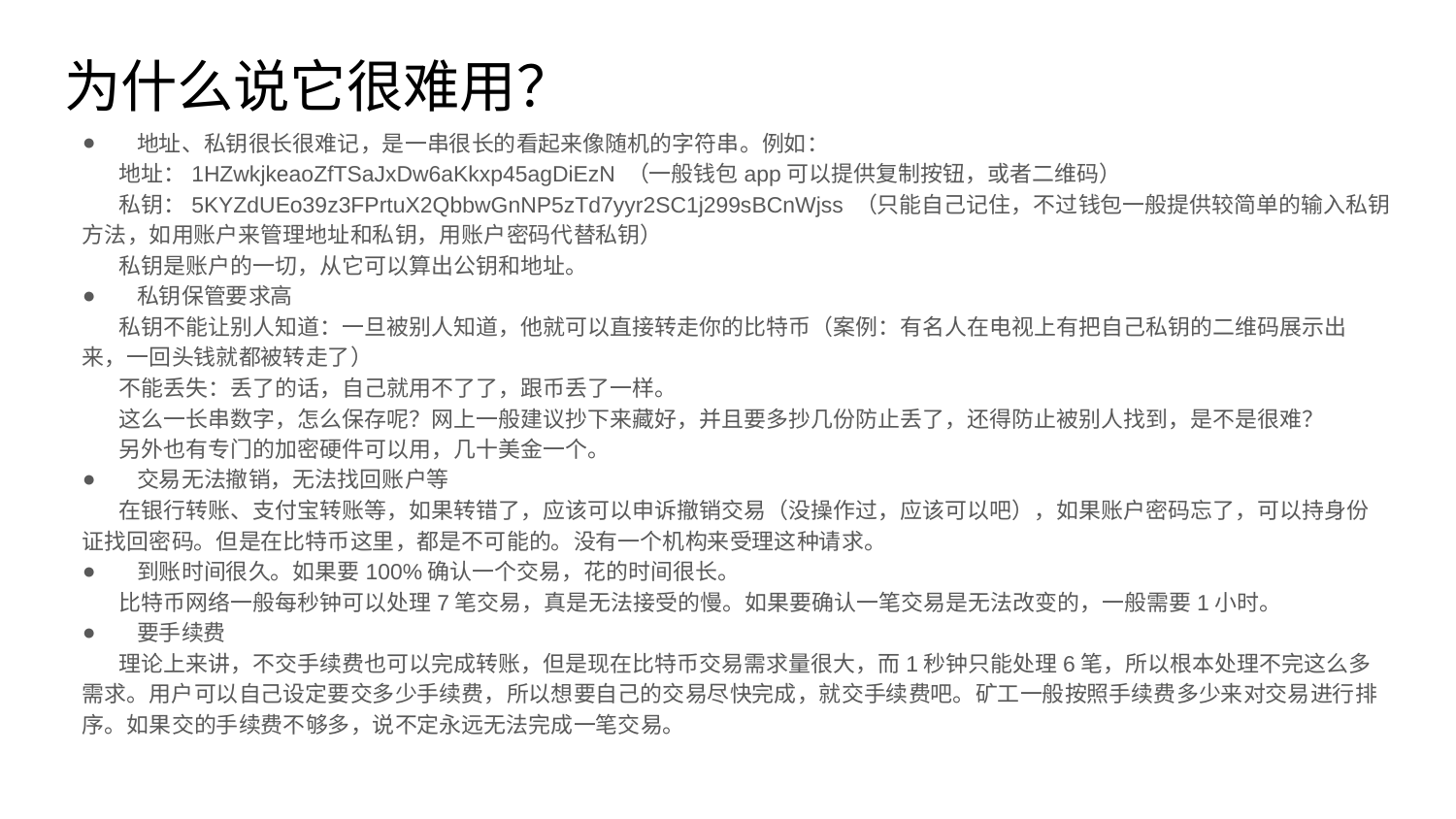

# 为什么说它很难用？
地址、私钥很长很难记，是一串很长的看起来像随机的字符串。例如：
     地址：1HZwkjkeaoZfTSaJxDw6aKkxp45agDiEzN （一般钱包app可以提供复制按钮，或者二维码）
     私钥：5KYZdUEo39z3FPrtuX2QbbwGnNP5zTd7yyr2SC1j299sBCnWjss （只能自己记住，不过钱包一般提供较简单的输入私钥方法，如用账户来管理地址和私钥，用账户密码代替私钥）
     私钥是账户的一切，从它可以算出公钥和地址。
私钥保管要求高
     私钥不能让别人知道：一旦被别人知道，他就可以直接转走你的比特币（案例：有名人在电视上有把自己私钥的二维码展示出来，一回头钱就都被转走了）
     不能丢失：丢了的话，自己就用不了了，跟币丢了一样。
     这么一长串数字，怎么保存呢？网上一般建议抄下来藏好，并且要多抄几份防止丢了，还得防止被别人找到，是不是很难？
     另外也有专门的加密硬件可以用，几十美金一个。
交易无法撤销，无法找回账户等
     在银行转账、支付宝转账等，如果转错了，应该可以申诉撤销交易（没操作过，应该可以吧），如果账户密码忘了，可以持身份证找回密码。但是在比特币这里，都是不可能的。没有一个机构来受理这种请求。
到账时间很久。如果要100%确认一个交易，花的时间很长。
     比特币网络一般每秒钟可以处理7笔交易，真是无法接受的慢。如果要确认一笔交易是无法改变的，一般需要1小时。
要手续费
     理论上来讲，不交手续费也可以完成转账，但是现在比特币交易需求量很大，而1秒钟只能处理6笔，所以根本处理不完这么多需求。用户可以自己设定要交多少手续费，所以想要自己的交易尽快完成，就交手续费吧。矿工一般按照手续费多少来对交易进行排序。如果交的手续费不够多，说不定永远无法完成一笔交易。